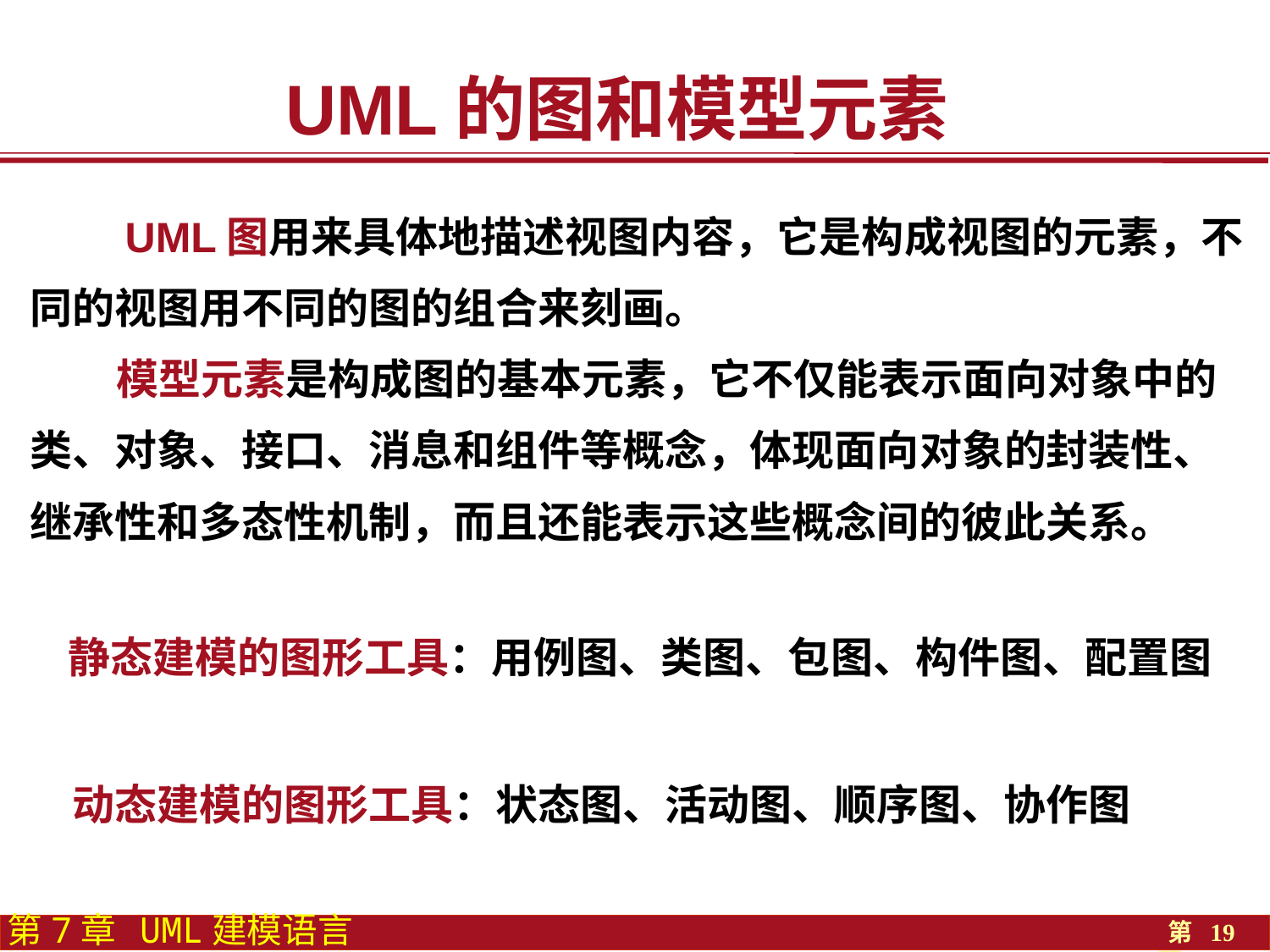

UML的图和模型元素
        UML图用来具体地描述视图内容，它是构成视图的元素，不同的视图用不同的图的组合来刻画。
        模型元素是构成图的基本元素，它不仅能表示面向对象中的类、对象、接口、消息和组件等概念，体现面向对象的封装性、继承性和多态性机制，而且还能表示这些概念间的彼此关系。
静态建模的图形工具：用例图、类图、包图、构件图、配置图
动态建模的图形工具：状态图、活动图、顺序图、协作图